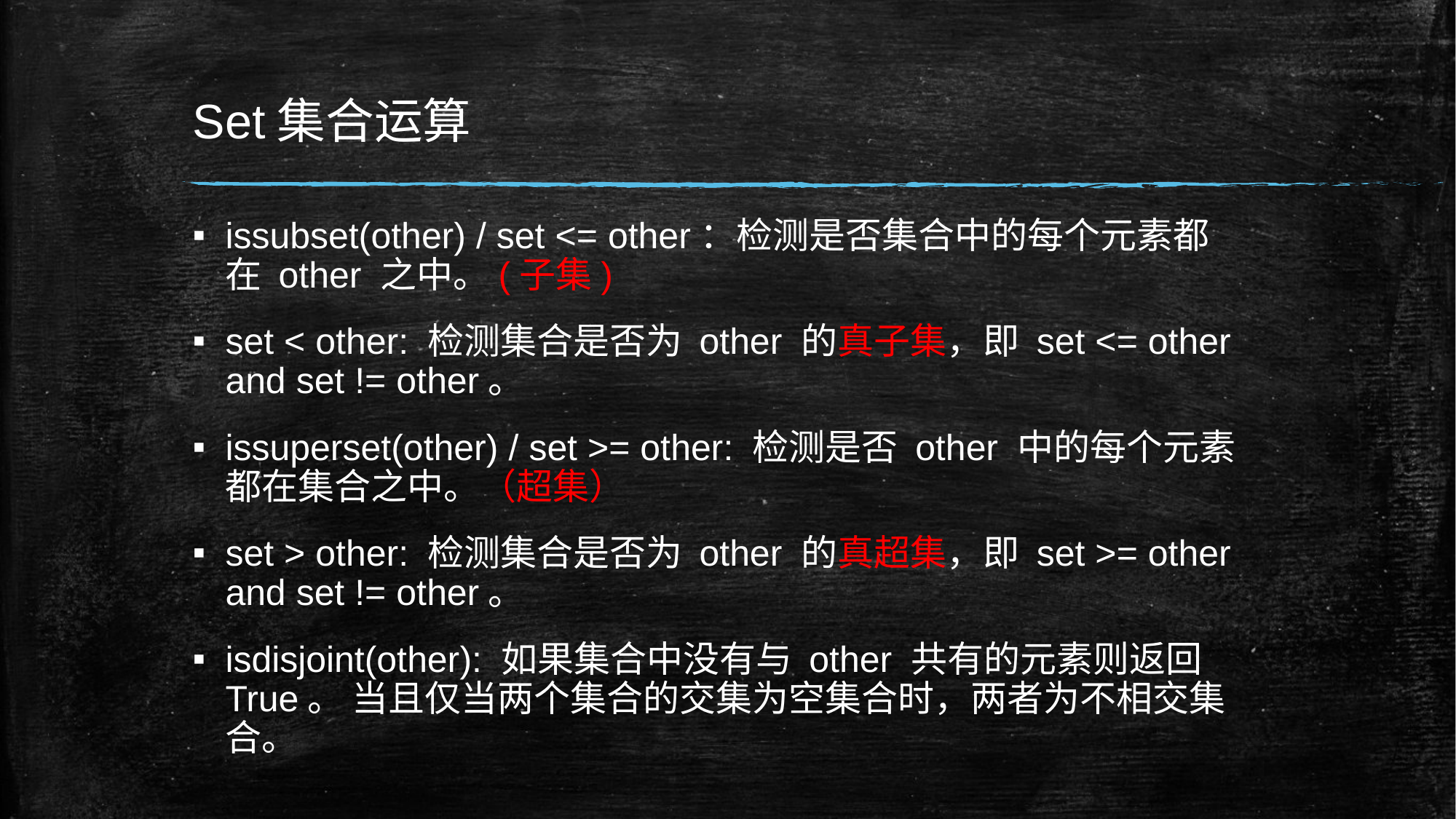

# Set集合运算
issubset(other) / set <= other：检测是否集合中的每个元素都在 other 之中。(子集)
set < other: 检测集合是否为 other 的真子集，即 set <= other and set != other。
issuperset(other) / set >= other: 检测是否 other 中的每个元素都在集合之中。（超集）
set > other: 检测集合是否为 other 的真超集，即 set >= other and set != other。
isdisjoint(other): 如果集合中没有与 other 共有的元素则返回 True。 当且仅当两个集合的交集为空集合时，两者为不相交集合。